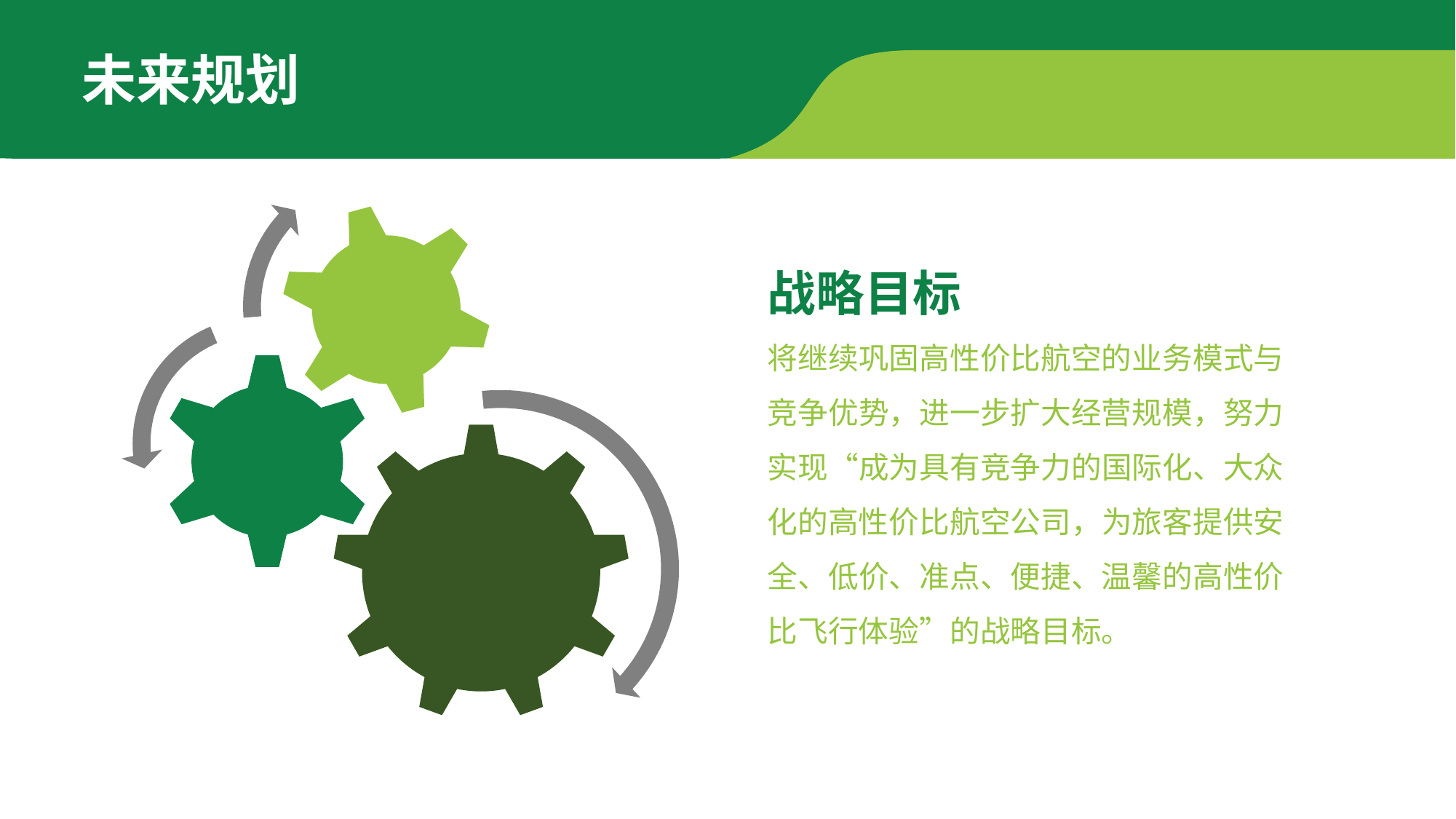

未来规划

战略目标
将继续巩固高性价比航空的业务模式与竞争优势，进一步扩大经营规模，努力实现“成为具有竞争力的国际化、大众化的高性价比航空公司，为旅客提供安全、低价、准点、便捷、温馨的高性价比飞行体验”的战略目标。